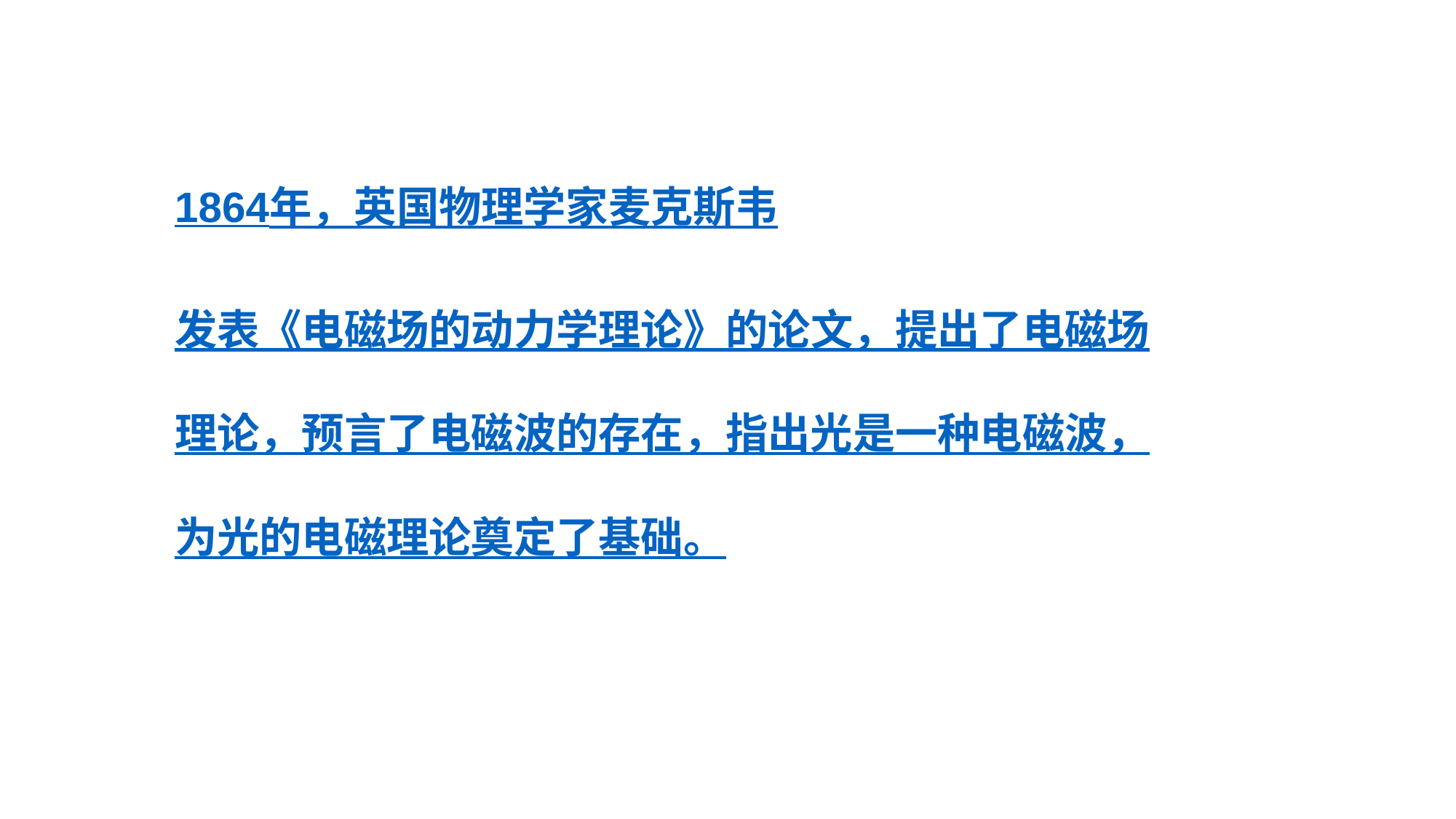

1864年，英国物理学家麦克斯韦发表《电磁场的动力学理论》的论文，提出了电磁场理论，预言了电磁波的存在，指出光是一种电磁波，为光的电磁理论奠定了基础。